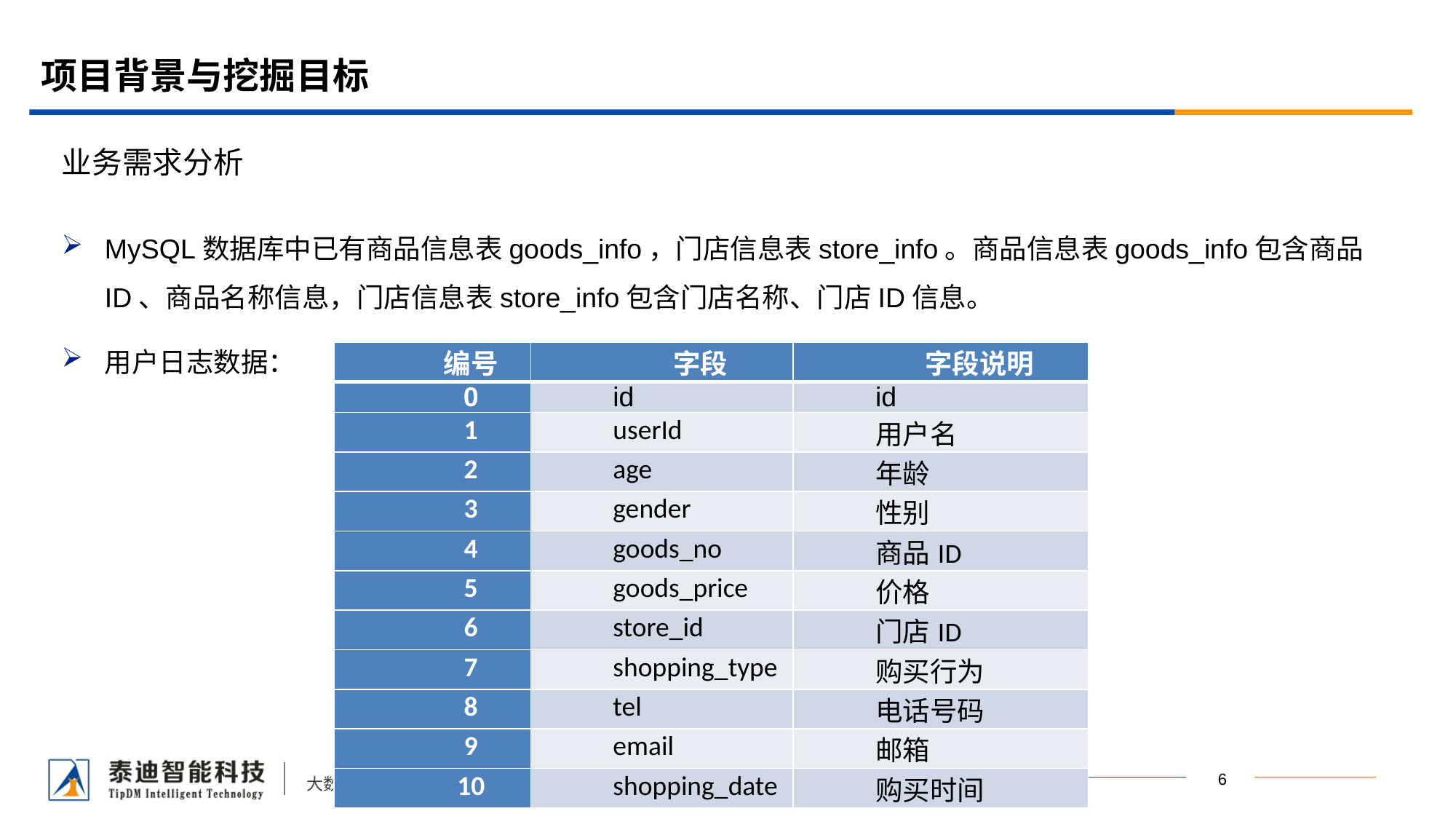

# 项目背景与挖掘目标
业务需求分析
MySQL数据库中已有商品信息表goods_info，门店信息表store_info。商品信息表goods_info包含商品ID、商品名称信息，门店信息表store_info包含门店名称、门店ID信息。
用户日志数据：

| 编号 | 字段 | 字段说明 |
| --- | --- | --- |
| 0 | id | id |
| 1 | userId | 用户名 |
| 2 | age | 年龄 |
| 3 | gender | 性别 |
| 4 | goods\_no | 商品ID |
| 5 | goods\_price | 价格 |
| 6 | store\_id | 门店ID |
| 7 | shopping\_type | 购买行为 |
| 8 | tel | 电话号码 |
| 9 | email | 邮箱 |
| 10 | shopping\_date | 购买时间 |